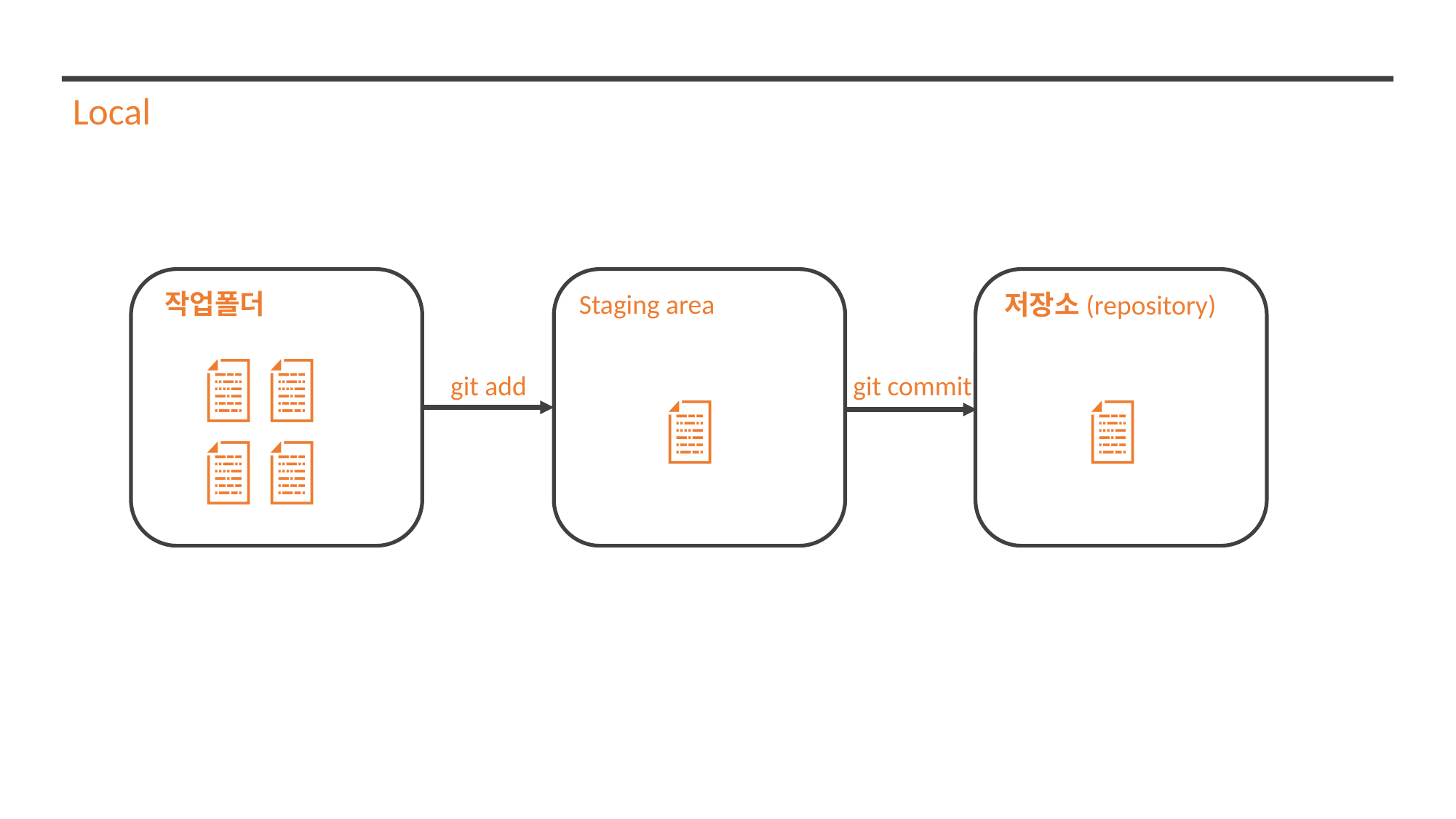

Local

작업폴더
Staging area
저장소(repository)
📄 📄
📄 📄
git add
git commit
📄
📄